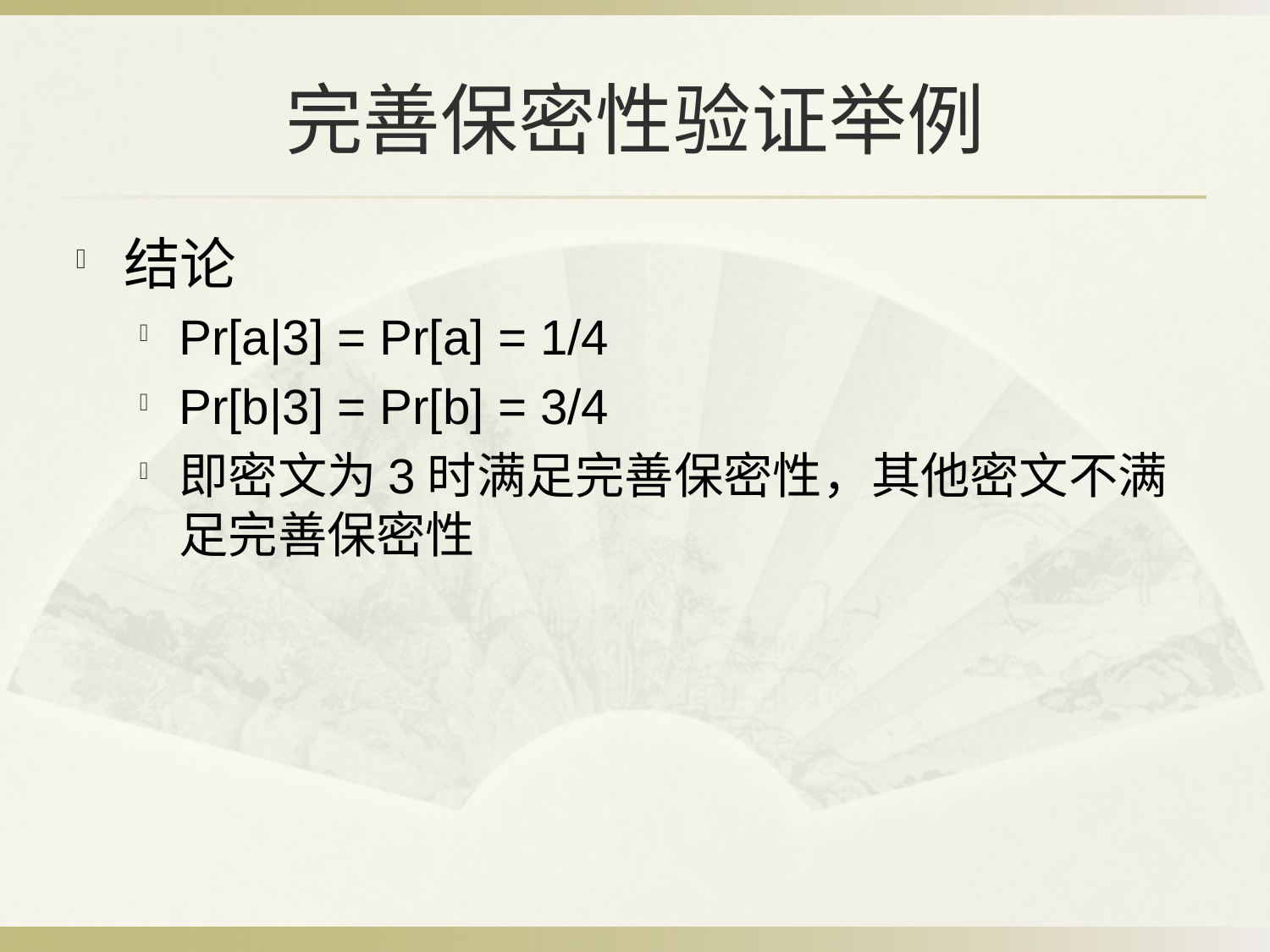

# 完善保密性验证举例
结论
Pr[a|3] = Pr[a] = 1/4
Pr[b|3] = Pr[b] = 3/4
即密文为3时满足完善保密性，其他密文不满足完善保密性